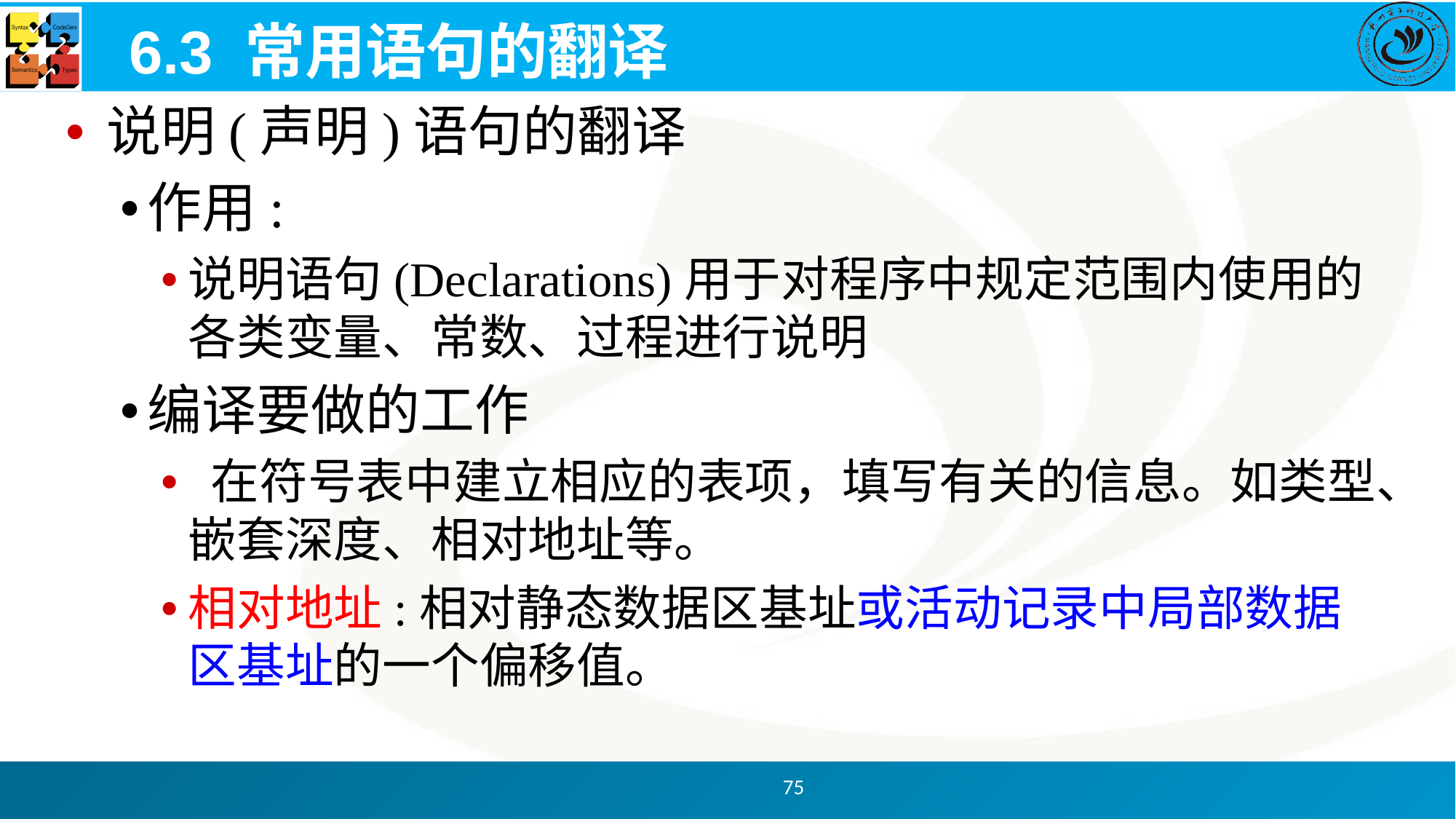

# 6.3 常用语句的翻译
说明(声明)语句的翻译
作用:
说明语句(Declarations)用于对程序中规定范围内使用的各类变量、常数、过程进行说明
编译要做的工作
 在符号表中建立相应的表项，填写有关的信息。如类型、嵌套深度、相对地址等。
相对地址:相对静态数据区基址或活动记录中局部数据区基址的一个偏移值。
75